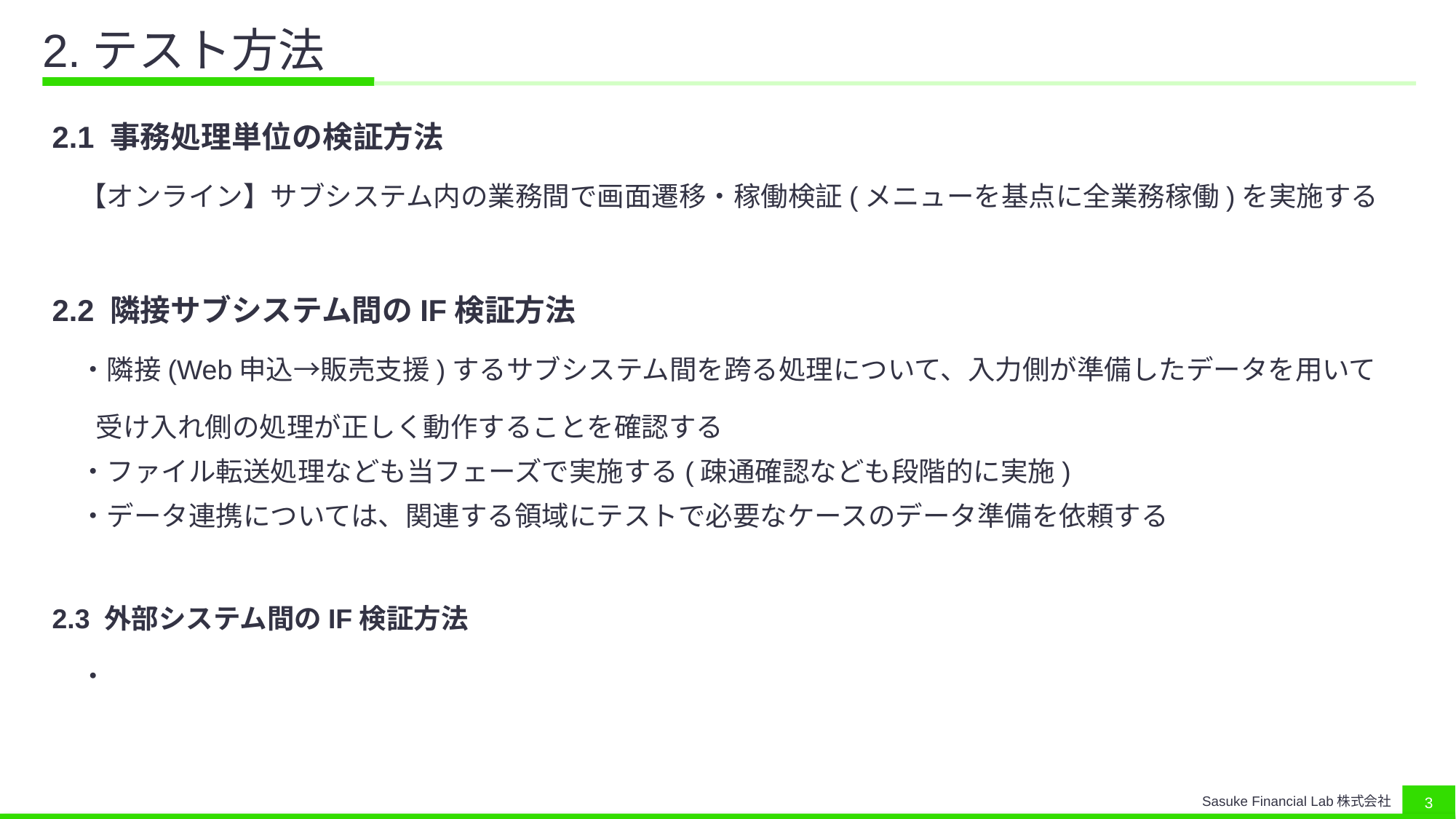

# 2.テスト方法
2.1 事務処理単位の検証方法
　【オンライン】サブシステム内の業務間で画面遷移・稼働検証(メニューを基点に全業務稼働)を実施する

2.2 隣接サブシステム間のIF検証方法
　・隣接(Web申込→販売支援)するサブシステム間を跨る処理について、入力側が準備したデータを用いて
      受け入れ側の処理が正しく動作することを確認する
　・ファイル転送処理なども当フェーズで実施する(疎通確認なども段階的に実施)
　・データ連携については、関連する領域にテストで必要なケースのデータ準備を依頼する

2.3 外部システム間のIF検証方法
　・
3
Sasuke Financial Lab株式会社